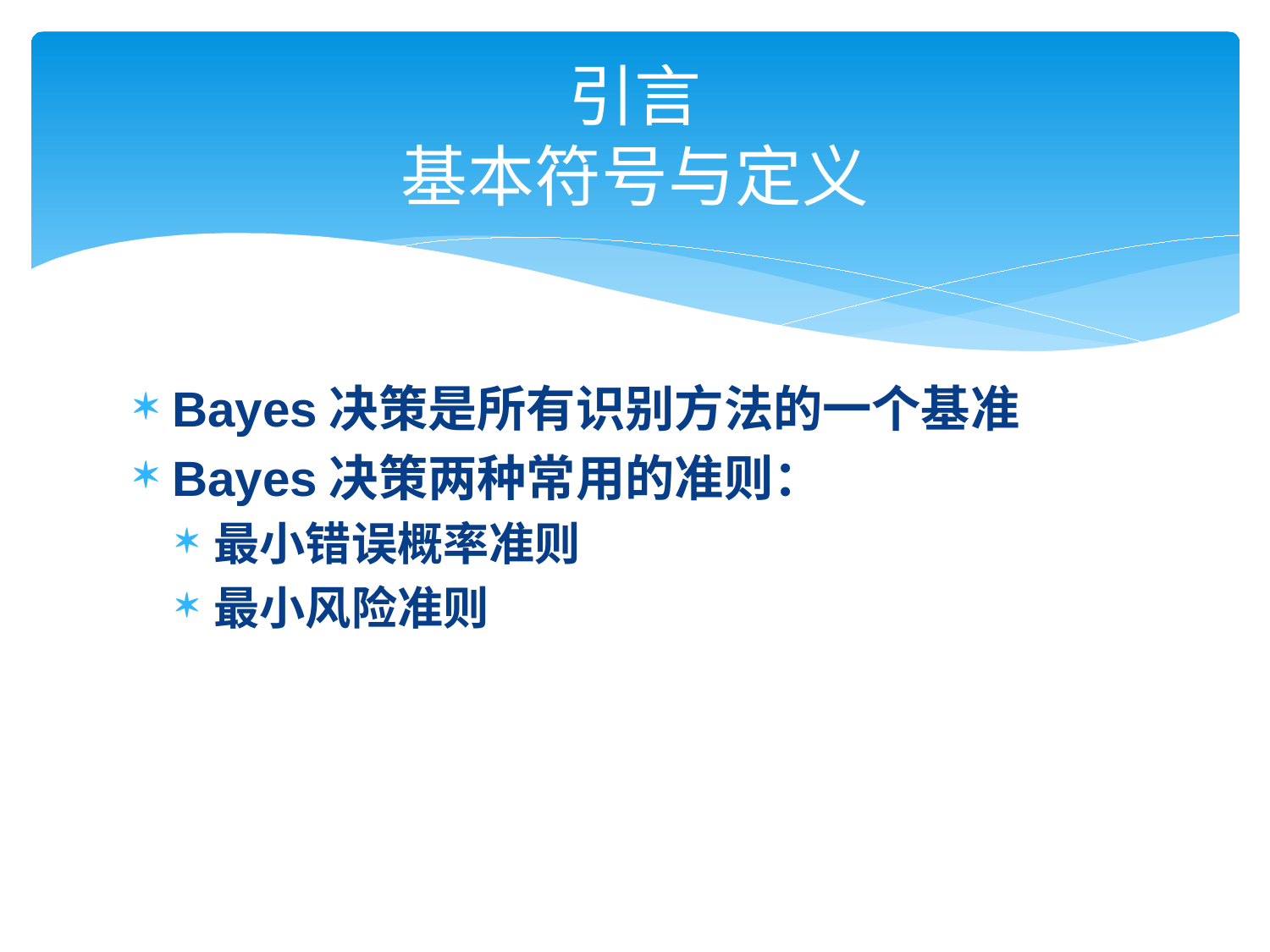

# 引言 基本符号与定义
Bayes决策是所有识别方法的一个基准
Bayes决策两种常用的准则：
最小错误概率准则
最小风险准则